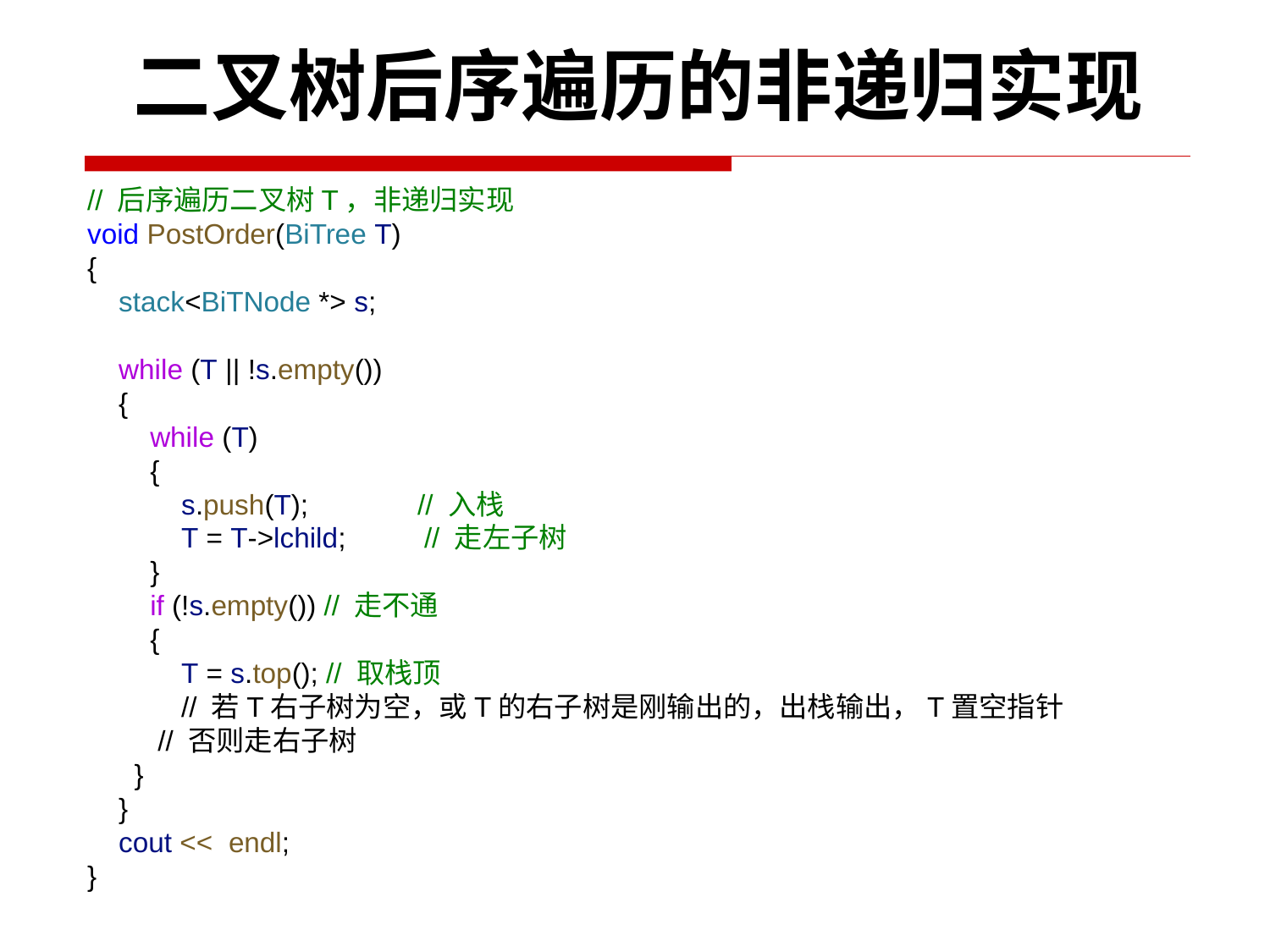

二叉树后序遍历的非递归实现
// 后序遍历二叉树T，非递归实现
void PostOrder(BiTree T)
{
    stack<BiTNode *> s;
    while (T || !s.empty())
    {
        while (T)
        {
            s.push(T);              // 入栈
            T = T->lchild;          // 走左子树
        }
        if (!s.empty()) // 走不通
        {
            T = s.top(); // 取栈顶
            // 若T右子树为空，或T的右子树是刚输出的，出栈输出，T置空指针
         // 否则走右子树
      }
    }
    cout <<  endl;
}